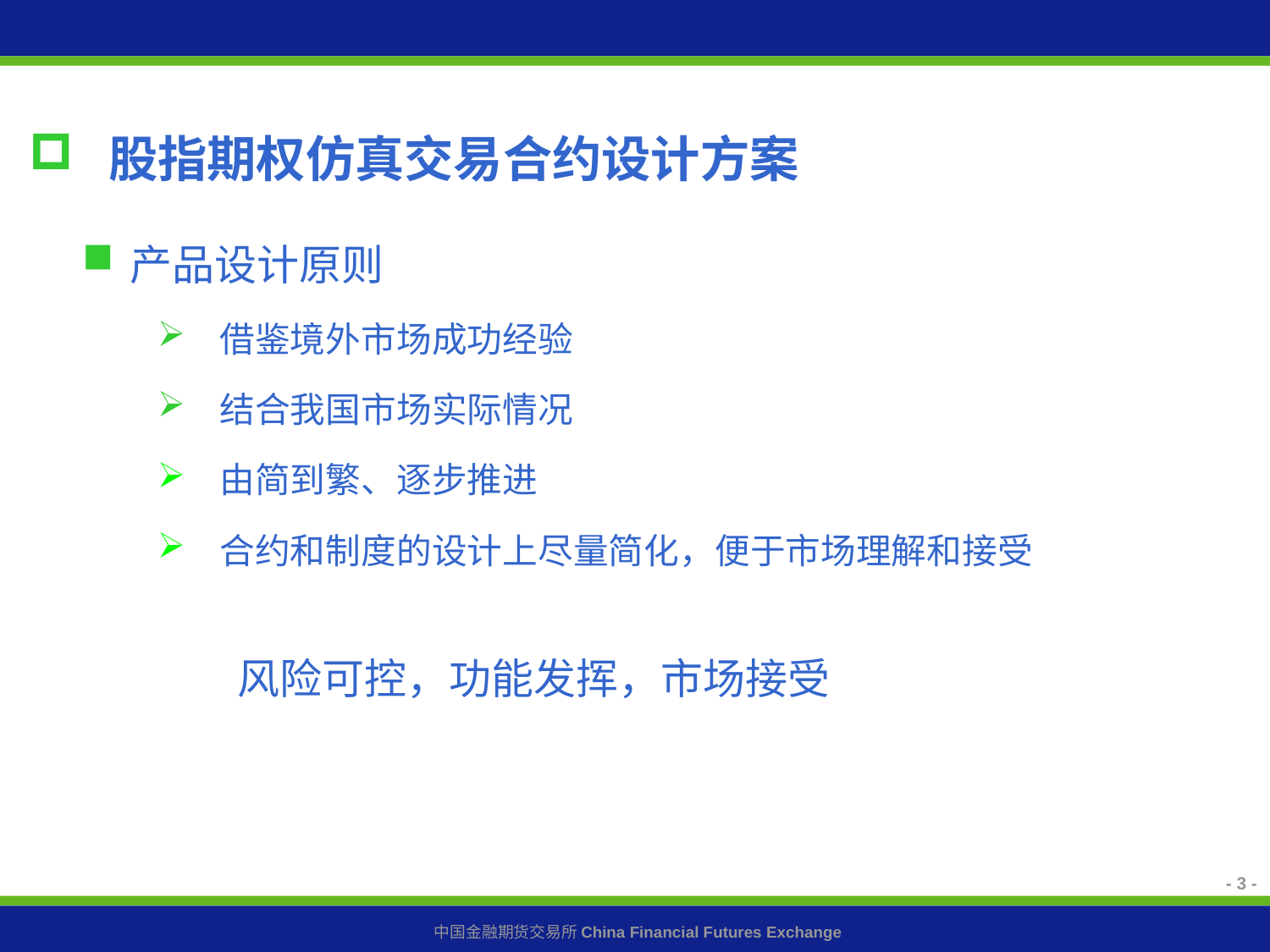

股指期权仿真交易合约设计方案
产品设计原则
借鉴境外市场成功经验
结合我国市场实际情况
由简到繁、逐步推进
合约和制度的设计上尽量简化，便于市场理解和接受

风险可控，功能发挥，市场接受
- 3 -